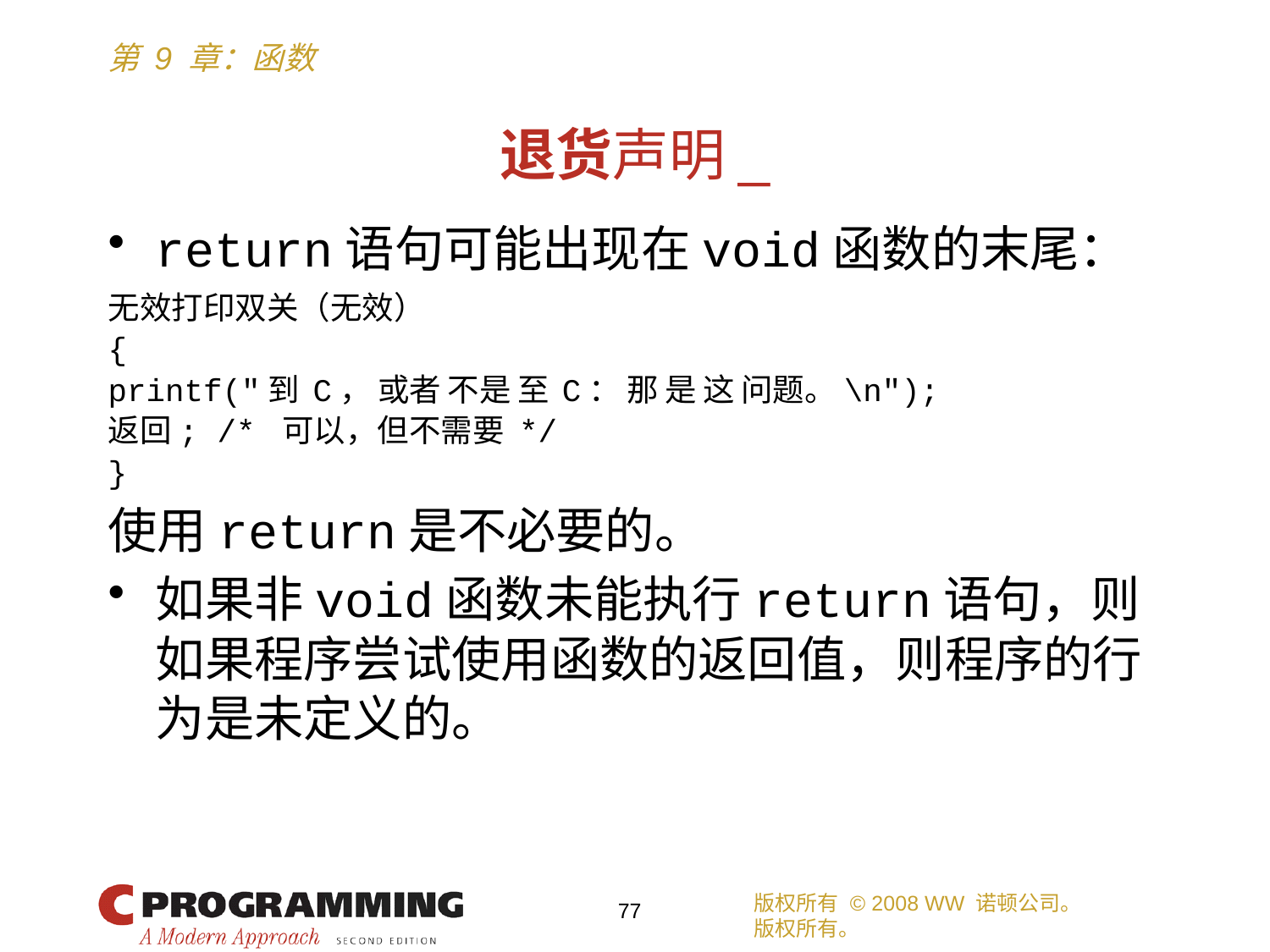

# 退货声明_
return语句可能出现在void函数的末尾：
无效打印双关（无效）
{
printf("到 C， 或者 不是 至 C： 那 是 这 问题。\n");
返回; /* 可以，但不需要 */
}
使用return是不必要的。
如果非void函数未能执行return语句，则如果程序尝试使用函数的返回值，则程序的行为是未定义的。
版权所有 © 2008 WW 诺顿公司。
版权所有。
77